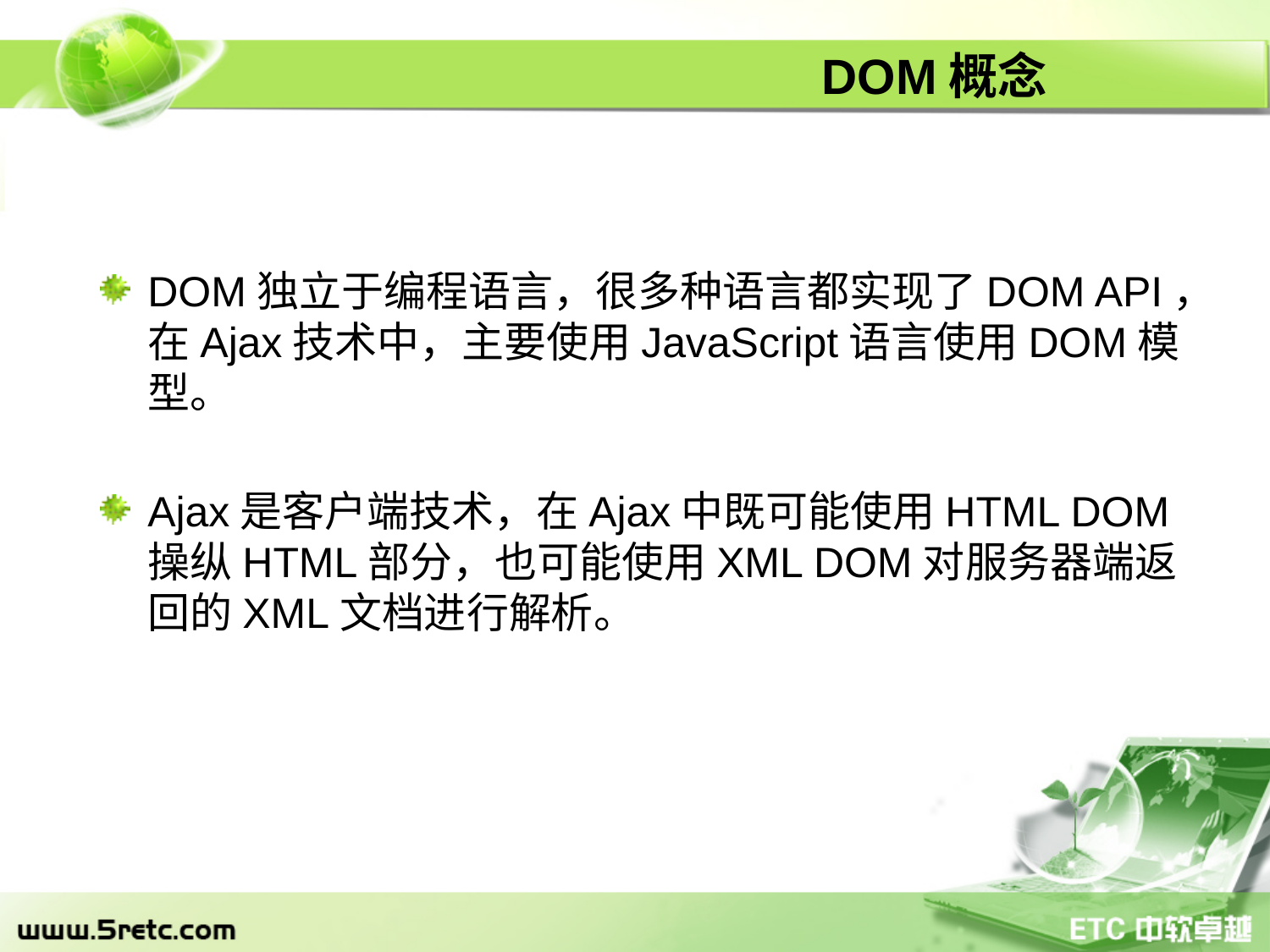

# DOM概念
DOM独立于编程语言，很多种语言都实现了DOM API，在Ajax技术中，主要使用JavaScript语言使用DOM模型。

Ajax是客户端技术，在Ajax中既可能使用HTML DOM操纵HTML部分，也可能使用XML DOM对服务器端返回的XML文档进行解析。